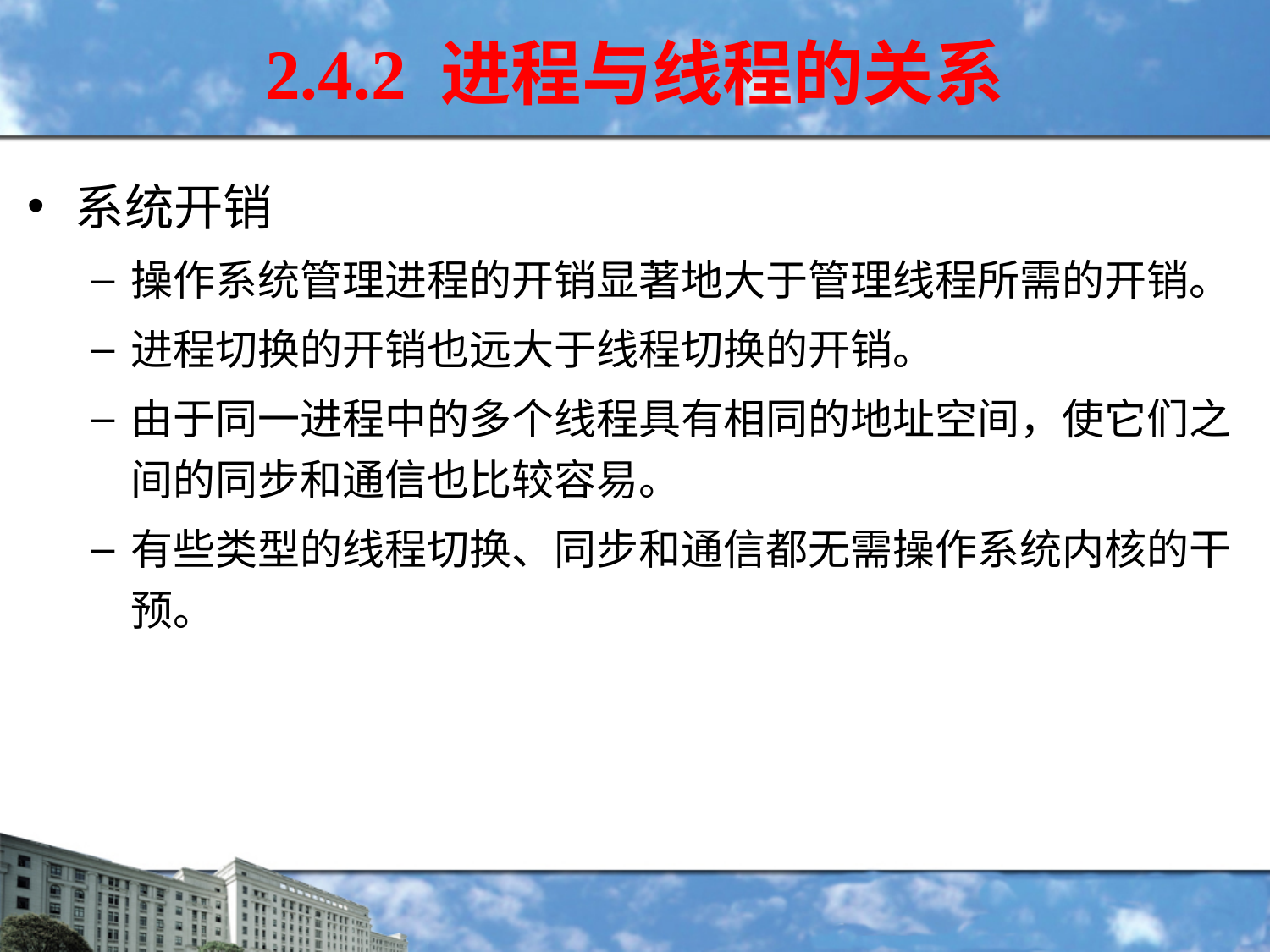

2.4.2 进程与线程的关系
系统开销
操作系统管理进程的开销显著地大于管理线程所需的开销。
进程切换的开销也远大于线程切换的开销。
由于同一进程中的多个线程具有相同的地址空间，使它们之间的同步和通信也比较容易。
有些类型的线程切换、同步和通信都无需操作系统内核的干预。